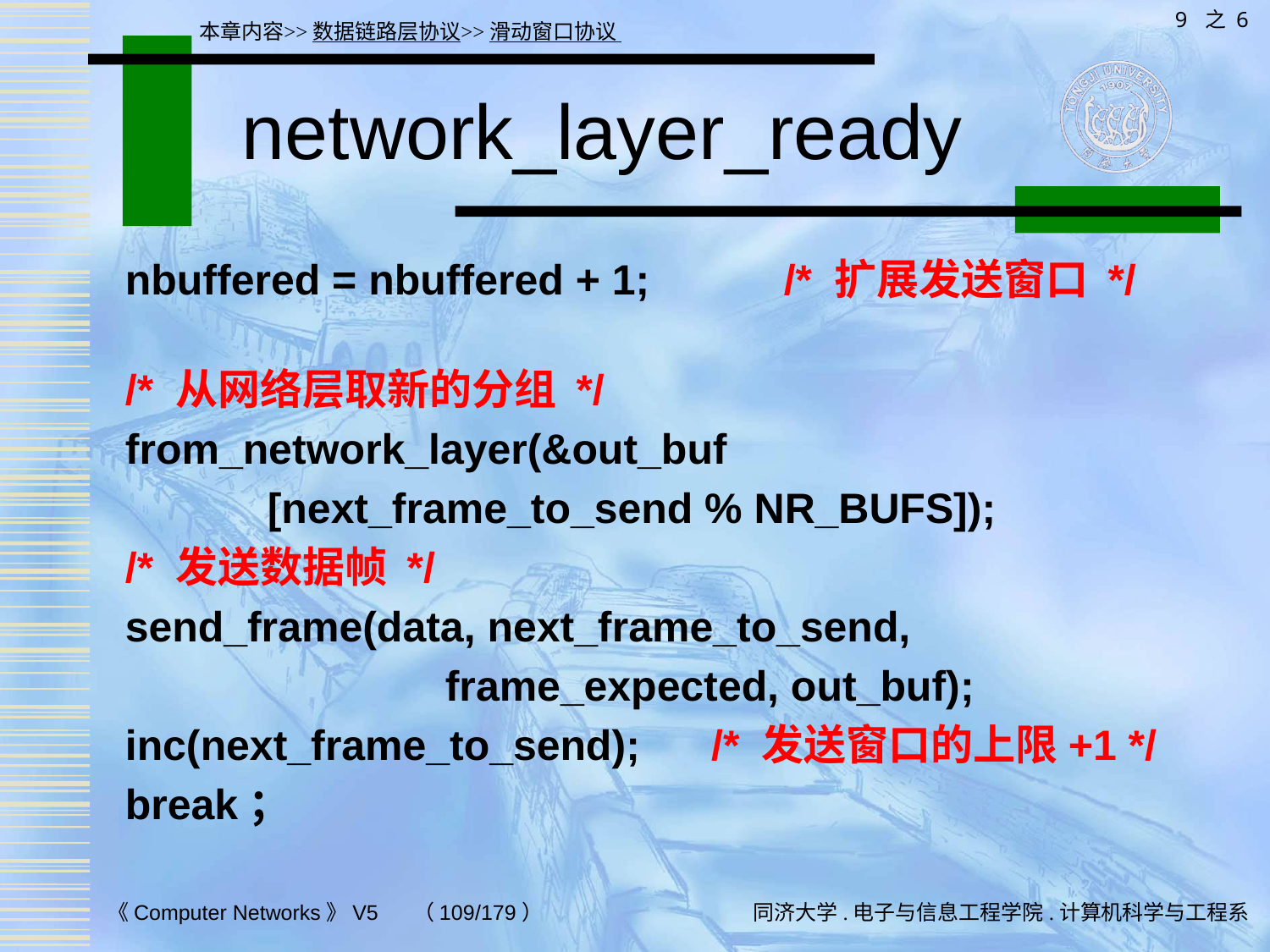

9 之 6
本章内容>>数据链路层协议>>滑动窗口协议
# network_layer_ready
nbuffered = nbuffered + 1;	  /* 扩展发送窗口 */
/* 从网络层取新的分组 */
from_network_layer(&out_buf
            [next_frame_to_send % NR_BUFS]);
/* 发送数据帧 */
send_frame(data, next_frame_to_send,
                           frame_expected, out_buf);
inc(next_frame_to_send);      /* 发送窗口的上限+1 */
break；